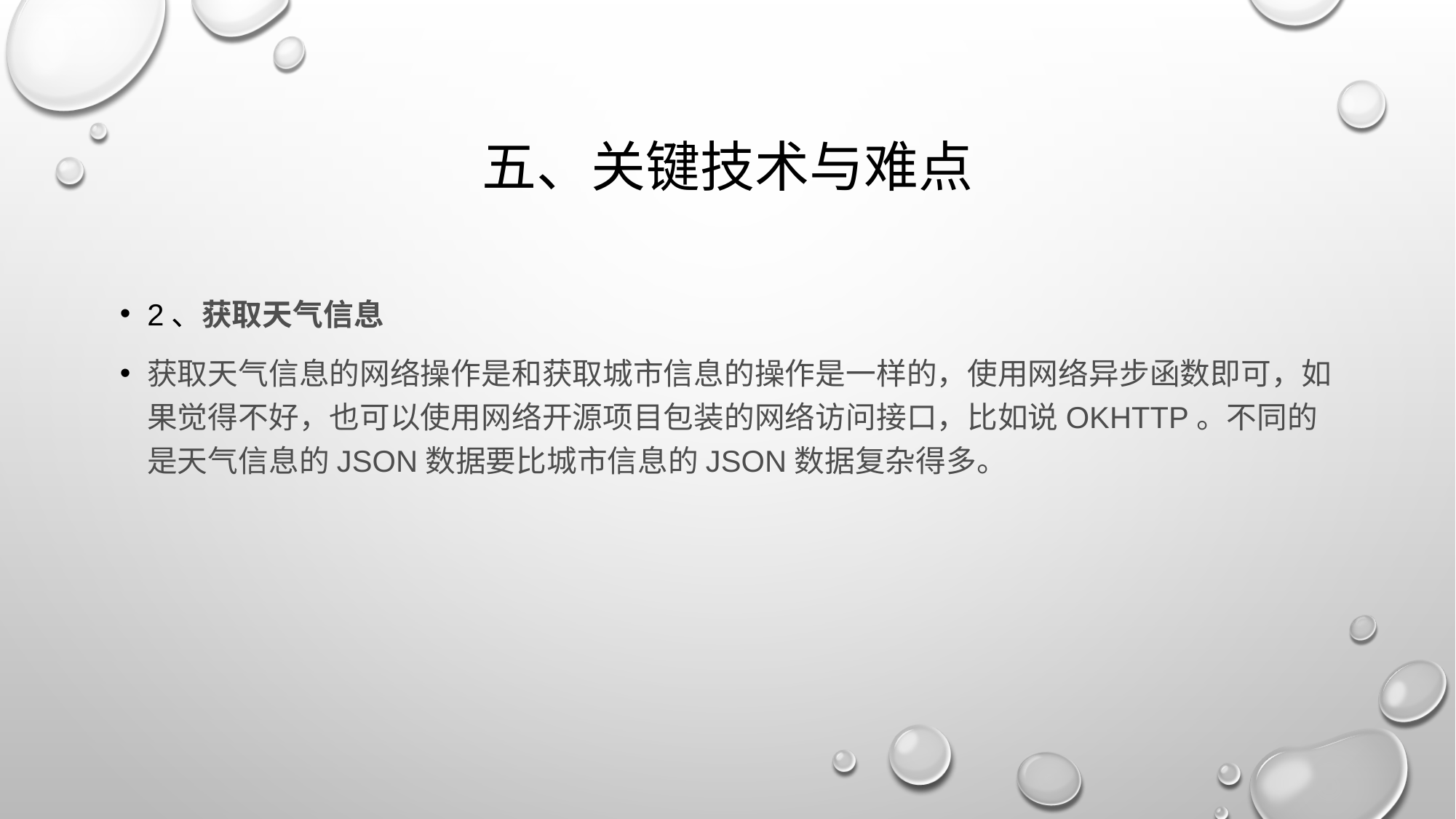

# 五、关键技术与难点
2、获取天气信息
获取天气信息的网络操作是和获取城市信息的操作是一样的，使用网络异步函数即可，如果觉得不好，也可以使用网络开源项目包装的网络访问接口，比如说OKHttp。不同的是天气信息的JSON数据要比城市信息的JSON数据复杂得多。